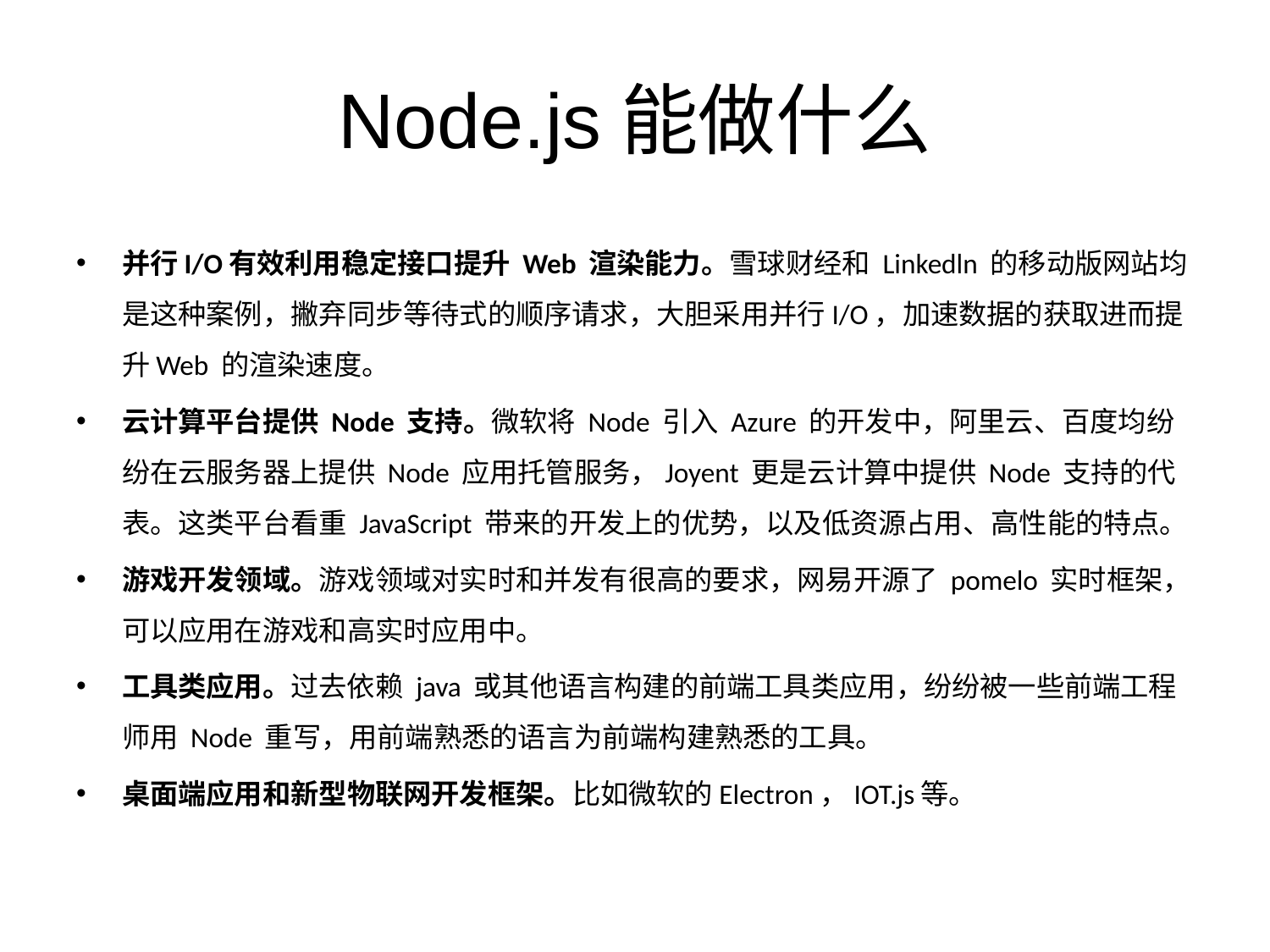

# Node.js能做什么
并行I/O有效利用稳定接口提升 Web 渲染能力。雪球财经和 Linkedln 的移动版网站均是这种案例，撇弃同步等待式的顺序请求，大胆采用并行I/O，加速数据的获取进而提升Web 的渲染速度。
云计算平台提供 Node 支持。微软将 Node 引入 Azure 的开发中，阿里云、百度均纷纷在云服务器上提供 Node 应用托管服务，Joyent 更是云计算中提供 Node 支持的代表。这类平台看重 JavaScript 带来的开发上的优势，以及低资源占用、高性能的特点。
游戏开发领域。游戏领域对实时和并发有很高的要求，网易开源了 pomelo 实时框架，可以应用在游戏和高实时应用中。
工具类应用。过去依赖 java 或其他语言构建的前端工具类应用，纷纷被一些前端工程师用 Node 重写，用前端熟悉的语言为前端构建熟悉的工具。
桌面端应用和新型物联网开发框架。比如微软的Electron，IOT.js等。